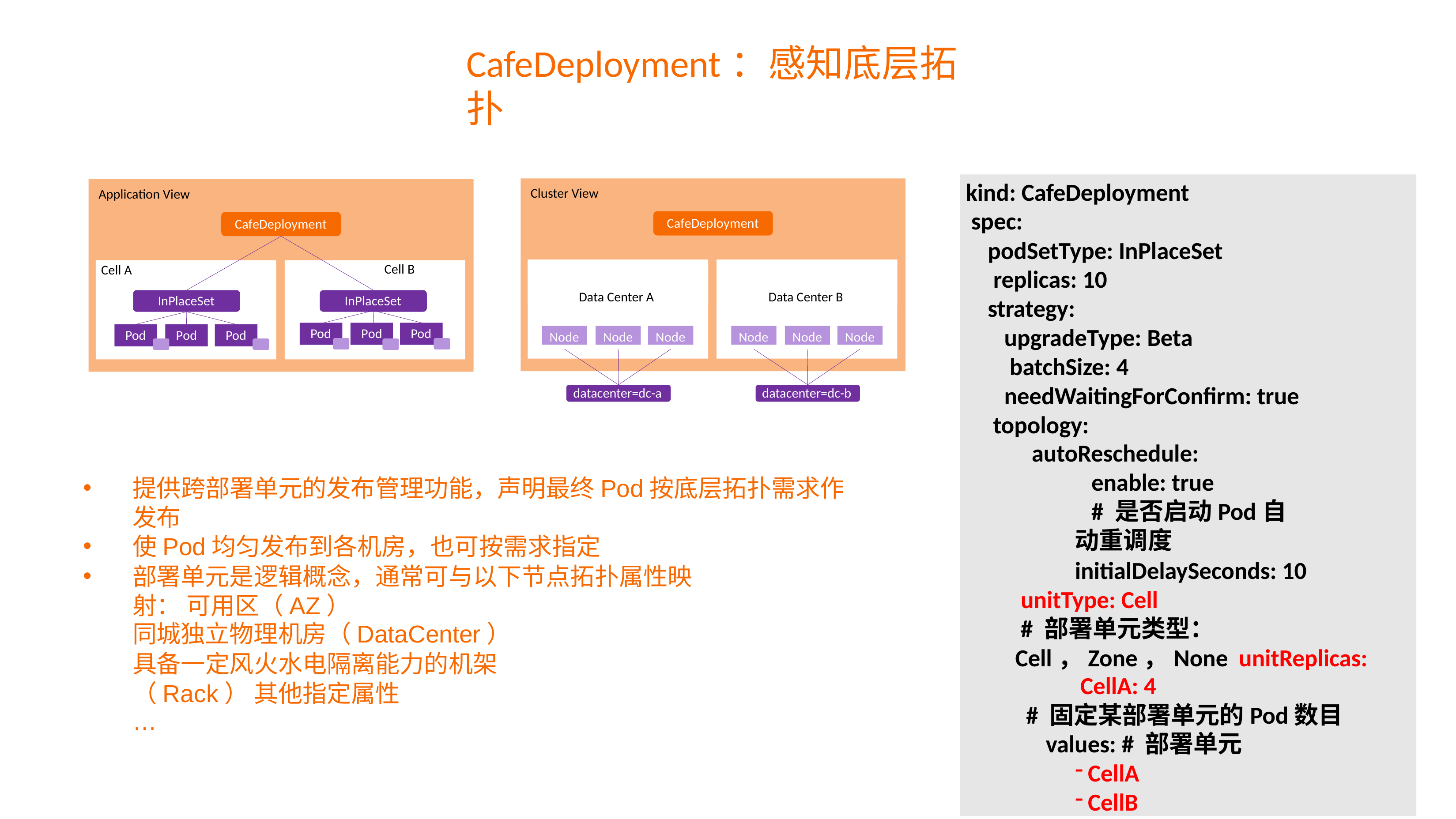

# CafeDeployment：感知底层拓扑
kind: CafeDeployment  spec:
podSetType: InPlaceSet  replicas: 10
strategy:  upgradeType: Beta  batchSize: 4
needWaitingForConfirm: true  topology:
autoReschedule:
enable: true
# 是否启动Pod自动重调度
initialDelaySeconds: 10  unitType: Cell
# 部署单元类型：Cell，Zone，None  unitReplicas:
CellA: 4
# 固定某部署单元的Pod数目
values: # 部署单元
CellA
CellB

Cluster View
Application View

CafeDeployment
CafeDeployment

Cell B

Data Center A

Data Center B
Cell A

InPlaceSet
InPlaceSet

Pod
Pod
Pod

Pod
Pod
Pod
Node
Node
Node
Node
Node
Node

datacenter=dc-a
datacenter=dc-b

提供跨部署单元的发布管理功能，声明最终Pod按底层拓扑需求作发布
使Pod均匀发布到各机房，也可按需求指定
部署单元是逻辑概念，通常可与以下节点拓扑属性映射： 可用区（AZ）
同城独立物理机房（DataCenter）
具备一定风火水电隔离能力的机架（Rack） 其他指定属性
…